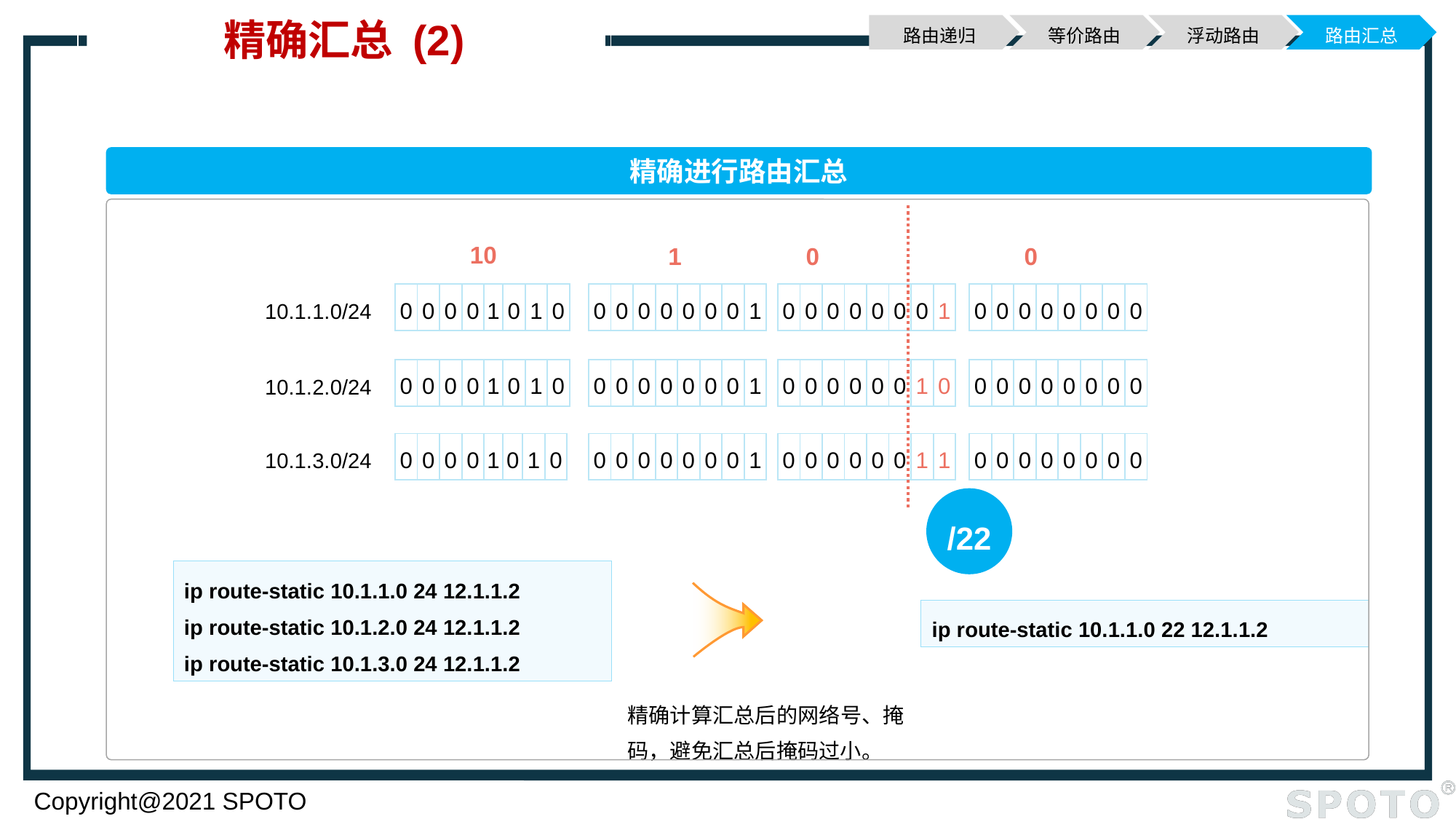

# 精确汇总 (2)
路由递归
等价路由
浮动路由
路由汇总
精确进行路由汇总

10
1
0
0
| 0 | 0 | 0 | 0 | 1 | 0 | 1 | 0 |
| --- | --- | --- | --- | --- | --- | --- | --- |
| 0 | 0 | 0 | 0 | 0 | 0 | 0 | 1 |
| --- | --- | --- | --- | --- | --- | --- | --- |
| 0 | 0 | 0 | 0 | 0 | 0 | 0 | 1 |
| --- | --- | --- | --- | --- | --- | --- | --- |
| 0 | 0 | 0 | 0 | 0 | 0 | 0 | 0 |
| --- | --- | --- | --- | --- | --- | --- | --- |
10.1.1.0/24
| 0 | 0 | 0 | 0 | 1 | 0 | 1 | 0 |
| --- | --- | --- | --- | --- | --- | --- | --- |
| 0 | 0 | 0 | 0 | 0 | 0 | 0 | 1 |
| --- | --- | --- | --- | --- | --- | --- | --- |
| 0 | 0 | 0 | 0 | 0 | 0 | 1 | 0 |
| --- | --- | --- | --- | --- | --- | --- | --- |
| 0 | 0 | 0 | 0 | 0 | 0 | 0 | 0 |
| --- | --- | --- | --- | --- | --- | --- | --- |
10.1.2.0/24
| 0 | 0 | 0 | 0 | 1 | 0 | 1 | 0 |
| --- | --- | --- | --- | --- | --- | --- | --- |
| 0 | 0 | 0 | 0 | 0 | 0 | 0 | 1 |
| --- | --- | --- | --- | --- | --- | --- | --- |
| 0 | 0 | 0 | 0 | 0 | 0 | 1 | 1 |
| --- | --- | --- | --- | --- | --- | --- | --- |
| 0 | 0 | 0 | 0 | 0 | 0 | 0 | 0 |
| --- | --- | --- | --- | --- | --- | --- | --- |
10.1.3.0/24
/22
ip route-static 10.1.1.0 24 12.1.1.2
ip route-static 10.1.2.0 24 12.1.1.2
ip route-static 10.1.3.0 24 12.1.1.2

ip route-static 10.1.1.0 22 12.1.1.2
精确计算汇总后的网络号、掩码，避免汇总后掩码过小。